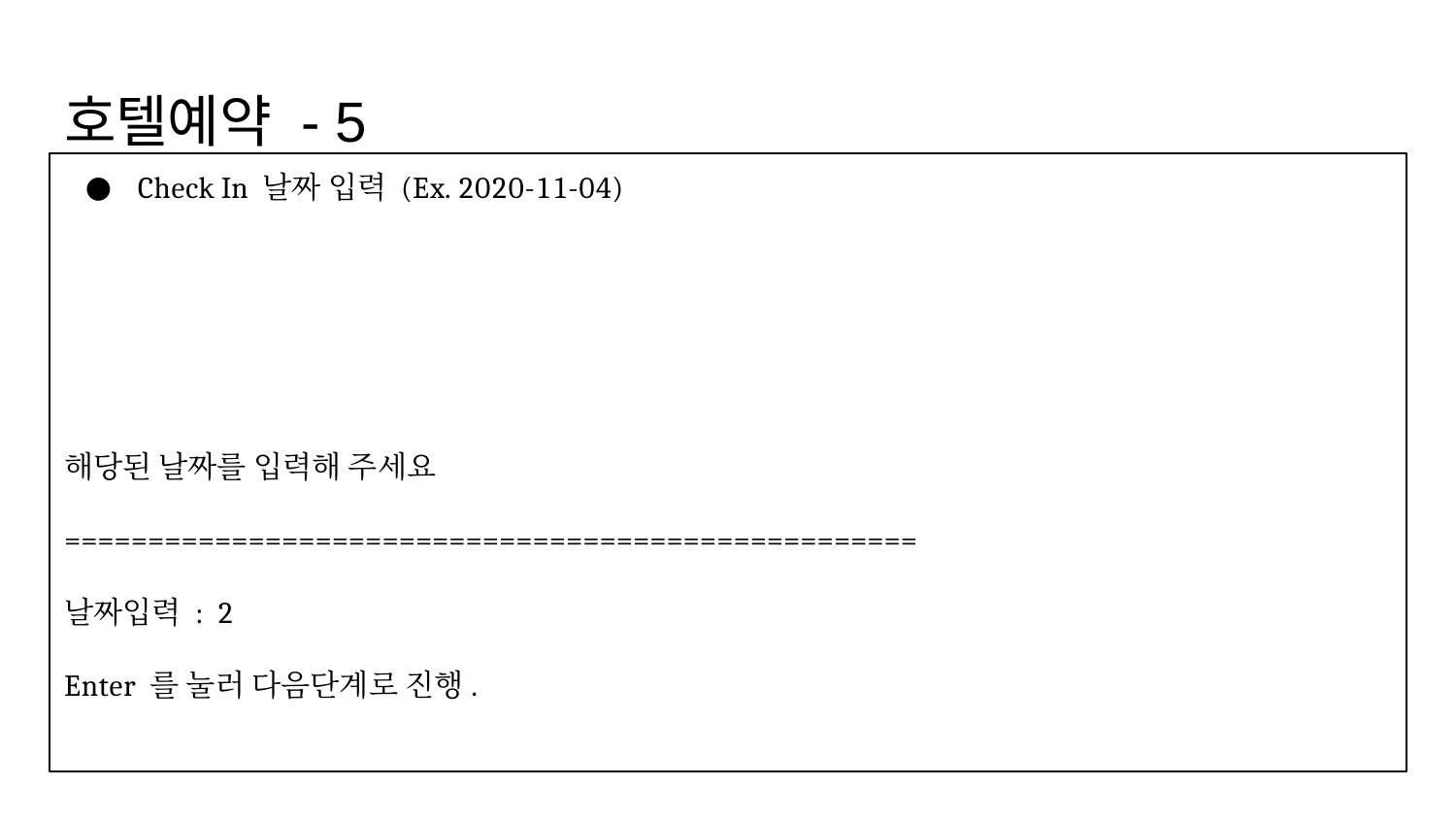

# 호텔예약 - 5
Check In 날짜 입력 (Ex. 2020-11-04)

해당된 날짜를 입력해 주세요

===================================================

날짜입력 :  2

Enter 를 눌러 다음단계로 진행.